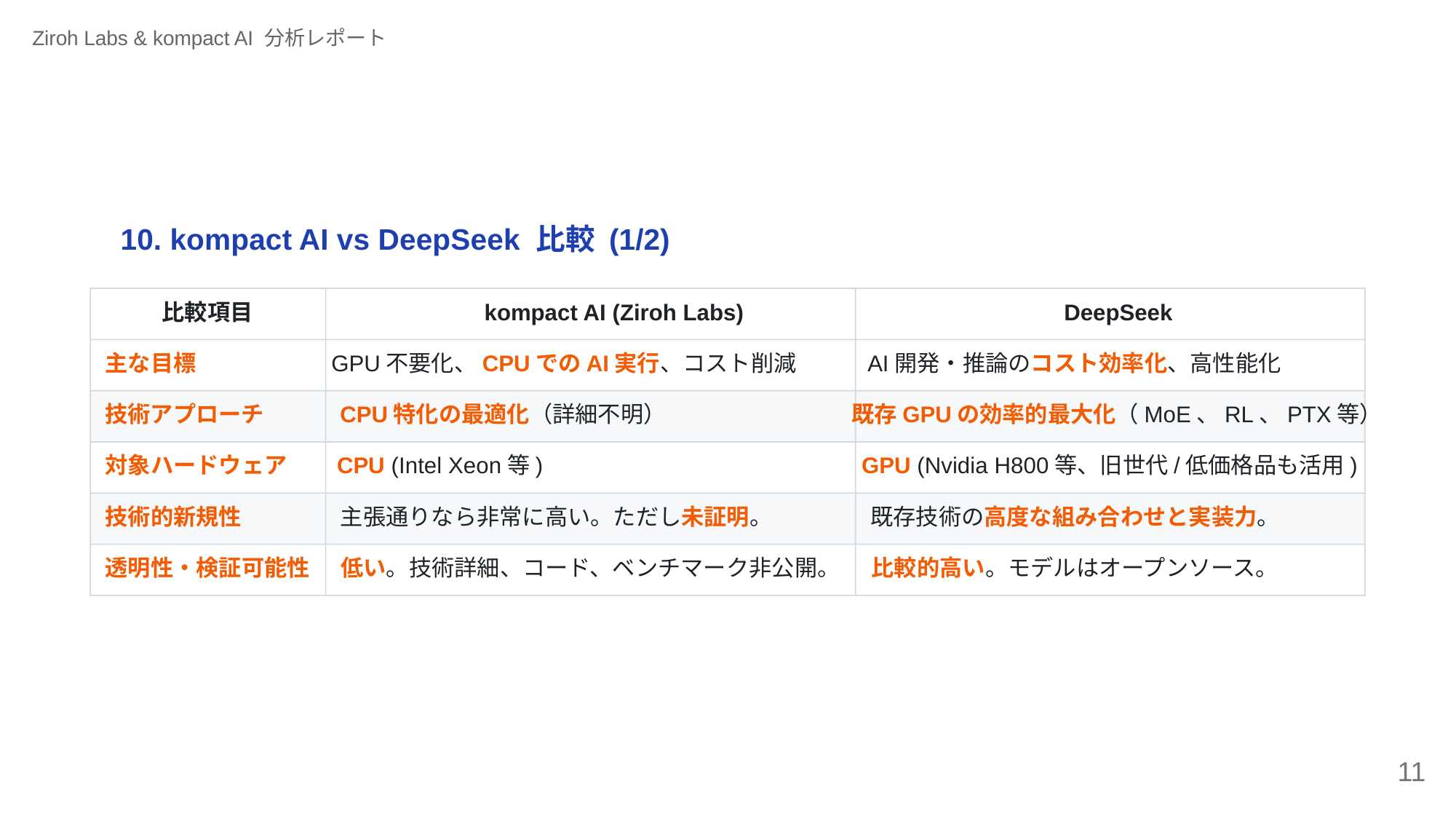

Ziroh Labs & kompact AI 分析レポート
10. kompact AI vs DeepSeek ⽐較 (1/2)

⽐較項⽬
kompact AI (Ziroh Labs)
DeepSeek

主な⽬標
GPU不要化、CPUでのAI実⾏、コスト削減
AI開発・推論のコスト効率化、⾼性能化

技術アプローチ
CPU特化の最適化（詳細不明）
既存GPUの効率的最⼤化（MoE、RL、PTX等）

対象ハードウェア
CPU (Intel Xeon等)
GPU (Nvidia H800等、旧世代/低価格品も活⽤)

技術的新規性
主張通りなら⾮常に⾼い。ただし未証明。
既存技術の⾼度な組み合わせと実装⼒。

透明性・検証可能性
低い。技術詳細、コード、ベンチマーク⾮公開。
⽐較的⾼い。モデルはオープンソース。

11